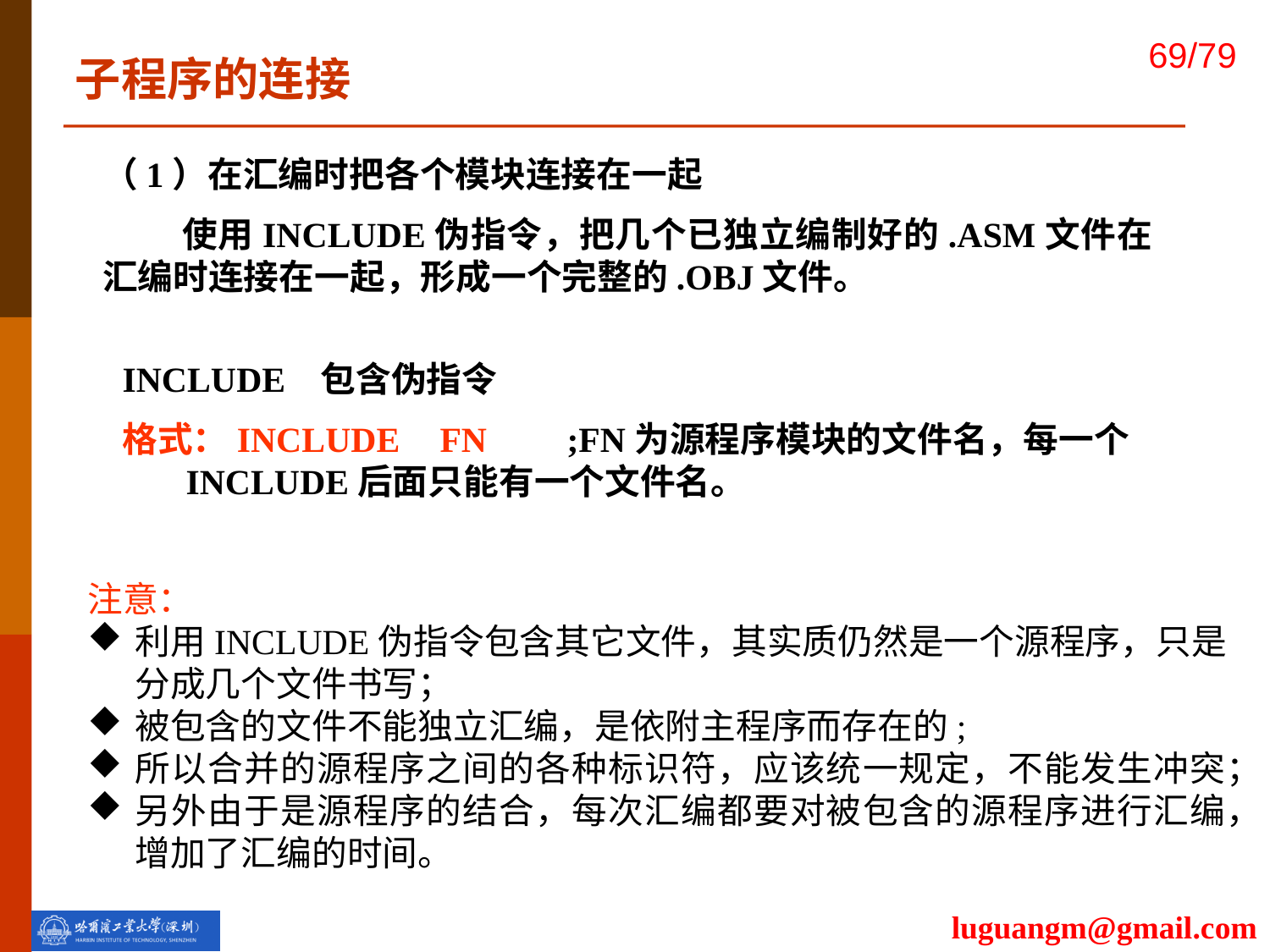

子程序的连接
（1）在汇编时把各个模块连接在一起
        使用INCLUDE伪指令，把几个已独立编制好的.ASM文件在汇编时连接在一起，形成一个完整的.OBJ文件。
INCLUDE   包含伪指令
格式：INCLUDE	FN	;FN为源程序模块的文件名，每一个INCLUDE后面只能有一个文件名。
注意：
利用INCLUDE伪指令包含其它文件，其实质仍然是一个源程序，只是分成几个文件书写；
被包含的文件不能独立汇编，是依附主程序而存在的;
所以合并的源程序之间的各种标识符，应该统一规定，不能发生冲突；
另外由于是源程序的结合，每次汇编都要对被包含的源程序进行汇编，增加了汇编的时间。